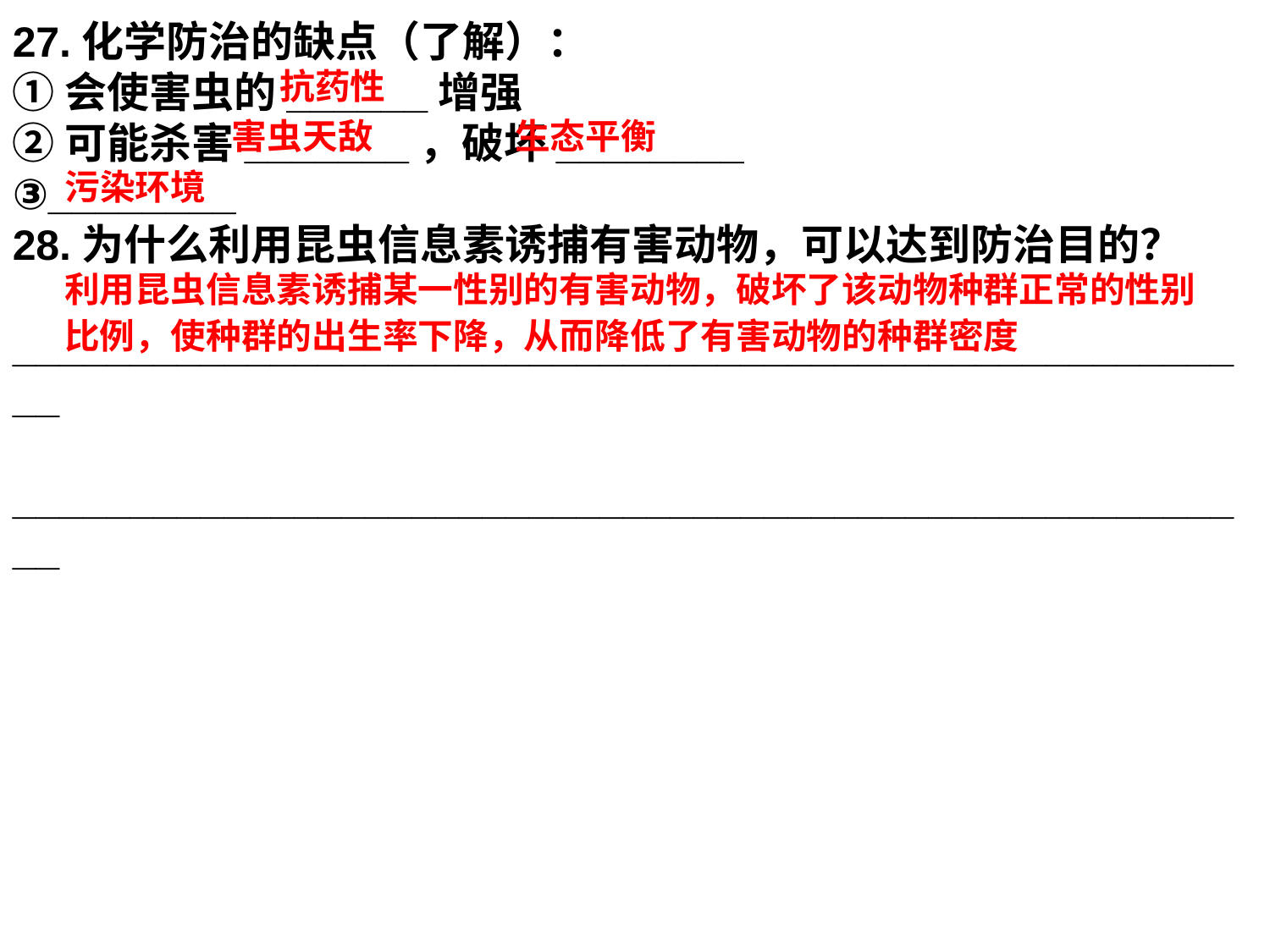

27.化学防治的缺点（了解）：
①会使害虫的______增强
②可能杀害_______，破坏________
③________
28.为什么利用昆虫信息素诱捕有害动物，可以达到防治目的？
  ______________________________________________________
  ______________________________________________________

抗药性
害虫天敌
生态平衡
污染环境
利用昆虫信息素诱捕某一性别的有害动物，破坏了该动物种群正常的性别比例，使种群的出生率下降，从而降低了有害动物的种群密度